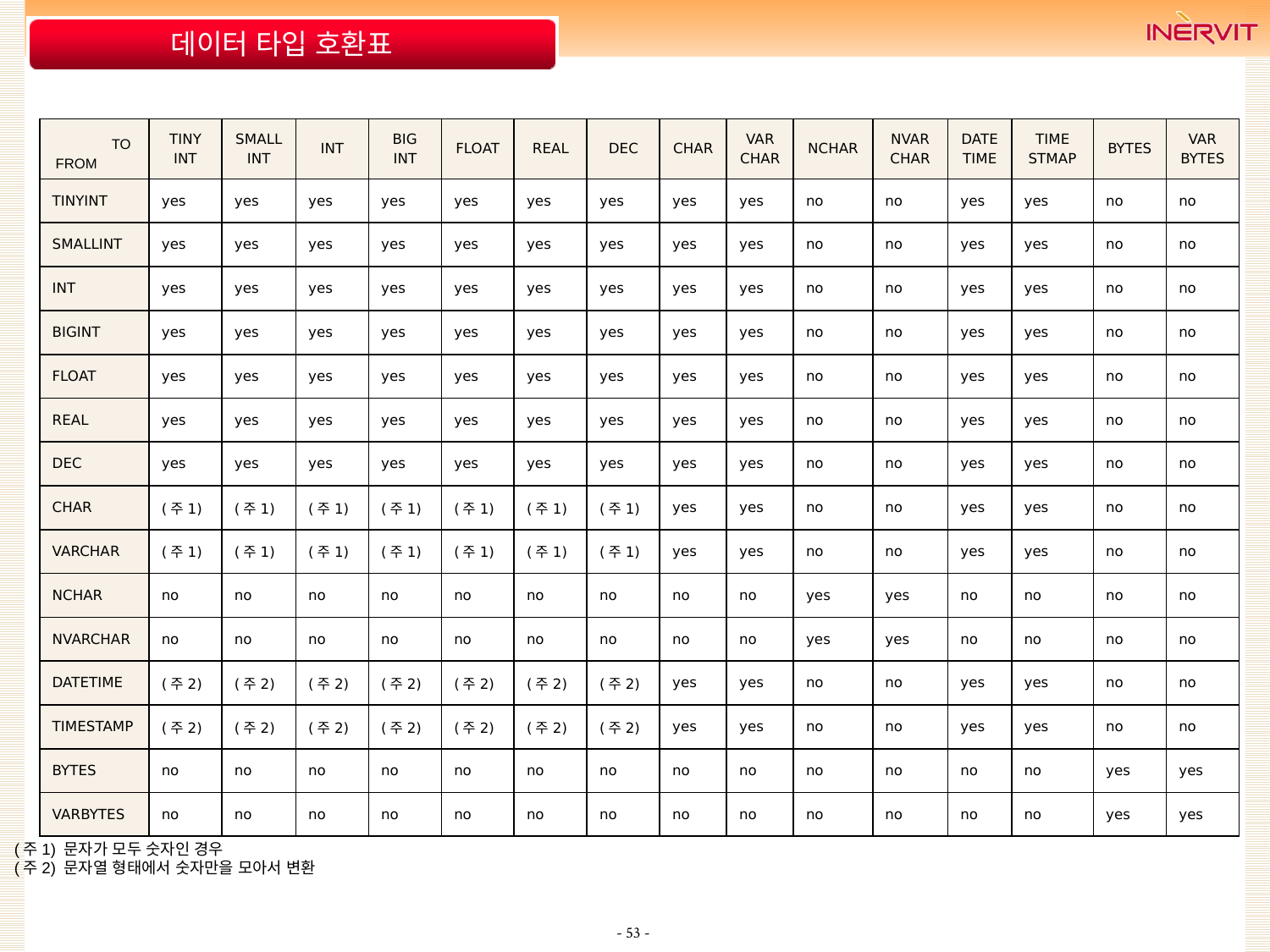

# 데이터 타입 호환표
|  | TINY INT | SMALL INT | INT | BIG INT | FLOAT | REAL | DEC | CHAR | VAR CHAR | NCHAR | NVAR CHAR | DATE TIME | TIME STMAP | BYTES | VAR BYTES |
| --- | --- | --- | --- | --- | --- | --- | --- | --- | --- | --- | --- | --- | --- | --- | --- |
| TINYINT | yes | yes | yes | yes | yes | yes | yes | yes | yes | no | no | yes | yes | no | no |
| SMALLINT | yes | yes | yes | yes | yes | yes | yes | yes | yes | no | no | yes | yes | no | no |
| INT | yes | yes | yes | yes | yes | yes | yes | yes | yes | no | no | yes | yes | no | no |
| BIGINT | yes | yes | yes | yes | yes | yes | yes | yes | yes | no | no | yes | yes | no | no |
| FLOAT | yes | yes | yes | yes | yes | yes | yes | yes | yes | no | no | yes | yes | no | no |
| REAL | yes | yes | yes | yes | yes | yes | yes | yes | yes | no | no | yes | yes | no | no |
| DEC | yes | yes | yes | yes | yes | yes | yes | yes | yes | no | no | yes | yes | no | no |
| CHAR | (주1) | (주1) | (주1) | (주1) | (주1) | (주1) | (주1) | yes | yes | no | no | yes | yes | no | no |
| VARCHAR | (주1) | (주1) | (주1) | (주1) | (주1) | (주1) | (주1) | yes | yes | no | no | yes | yes | no | no |
| NCHAR | no | no | no | no | no | no | no | no | no | yes | yes | no | no | no | no |
| NVARCHAR | no | no | no | no | no | no | no | no | no | yes | yes | no | no | no | no |
| DATETIME | (주2) | (주2) | (주2) | (주2) | (주2) | (주2) | (주2) | yes | yes | no | no | yes | yes | no | no |
| TIMESTAMP | (주2) | (주2) | (주2) | (주2) | (주2) | (주2) | (주2) | yes | yes | no | no | yes | yes | no | no |
| BYTES | no | no | no | no | no | no | no | no | no | no | no | no | no | yes | yes |
| VARBYTES | no | no | no | no | no | no | no | no | no | no | no | no | no | yes | yes |
TO
FROM
(주1) 문자가 모두 숫자인 경우
(주2) 문자열 형태에서 숫자만을 모아서 변환
- 53 -